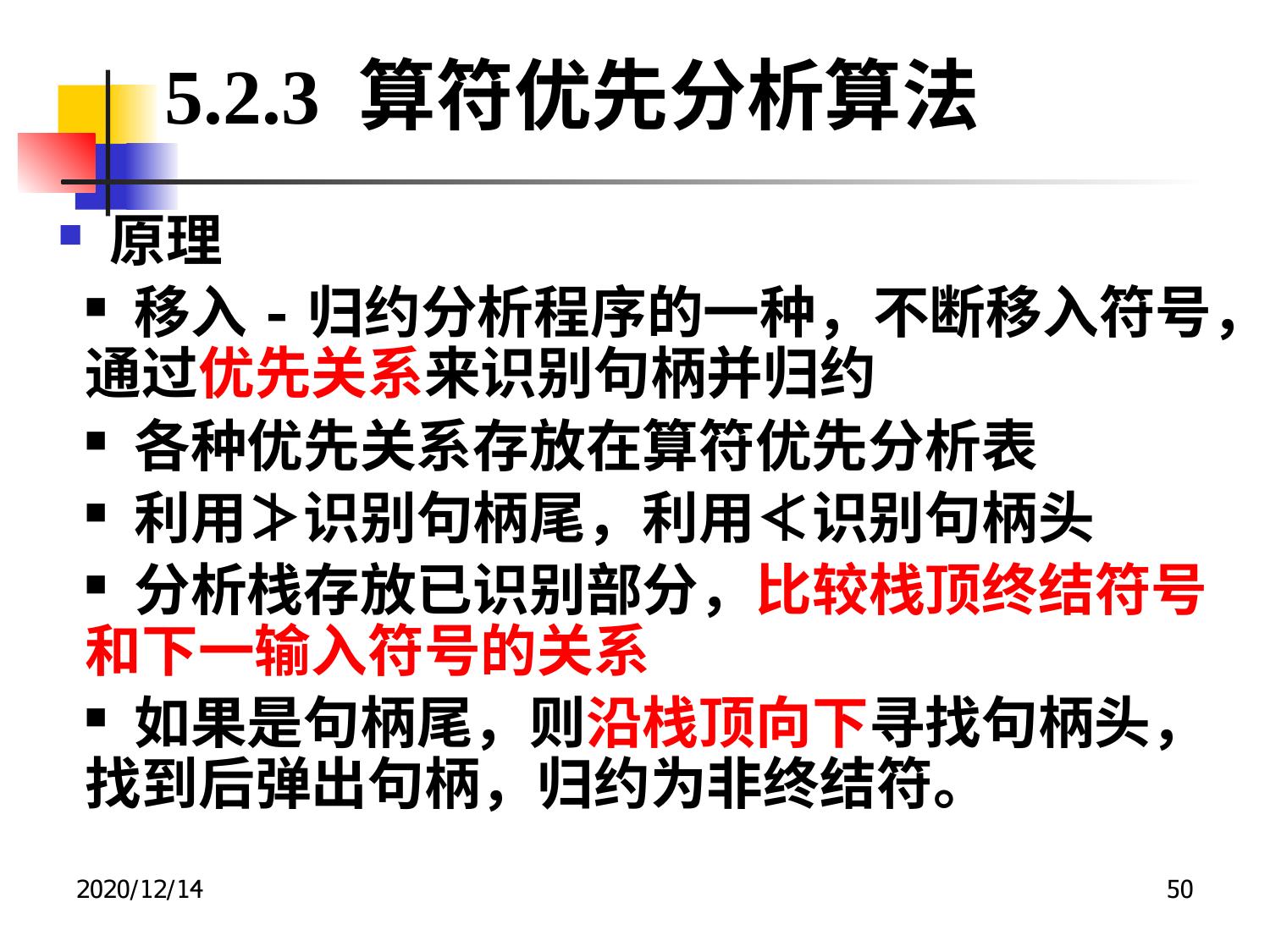

5.2.3 算符优先分析算法
 原理
 移入-归约分析程序的一种，不断移入符号，通过优先关系来识别句柄并归约
 各种优先关系存放在算符优先分析表
 利用≯识别句柄尾，利用≮识别句柄头
 分析栈存放已识别部分，比较栈顶终结符号和下一输入符号的关系
 如果是句柄尾，则沿栈顶向下寻找句柄头，找到后弹出句柄，归约为非终结符。

2020/12/14
50